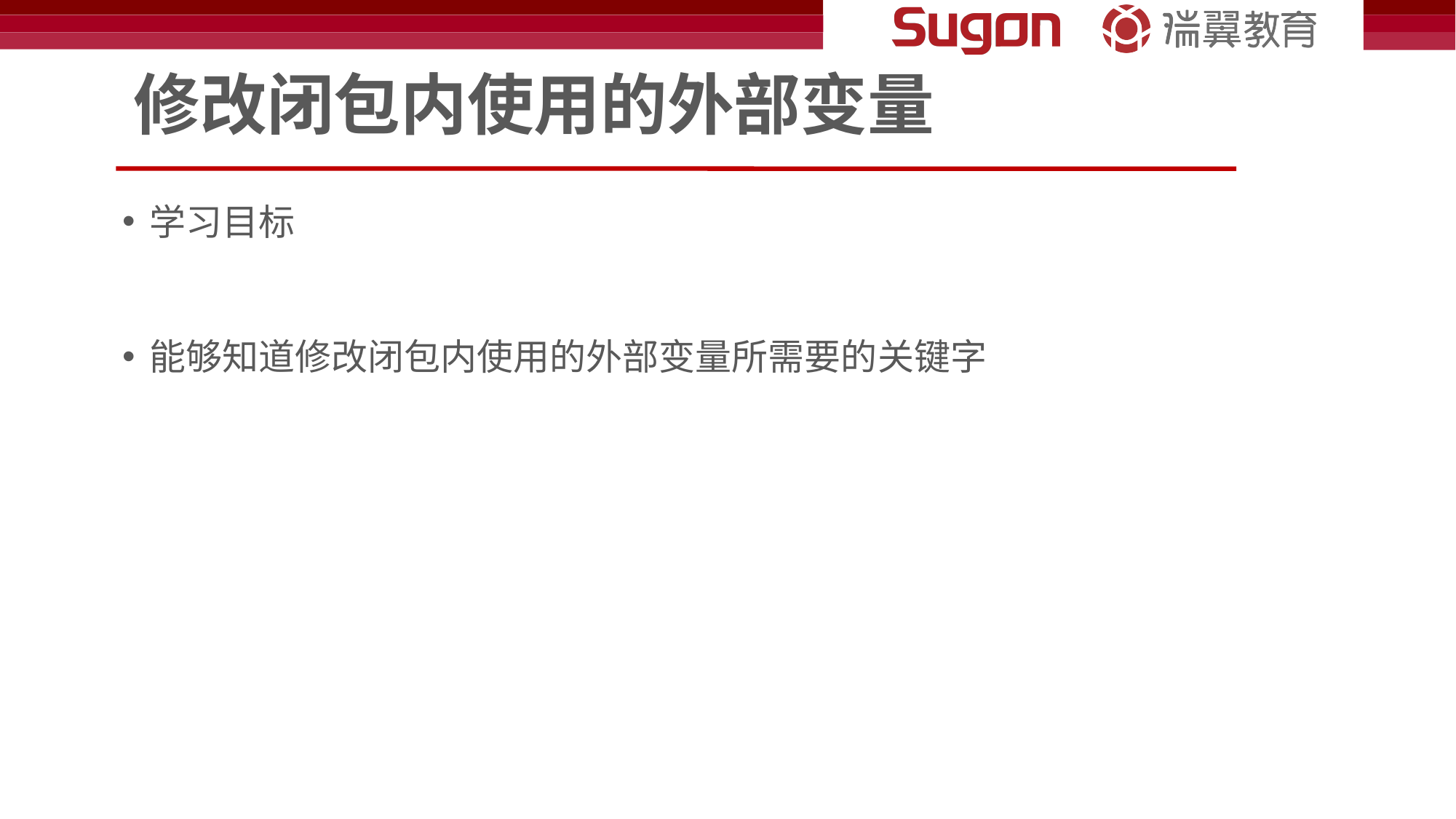

# 修改闭包内使用的外部变量
学习目标

能够知道修改闭包内使用的外部变量所需要的关键字